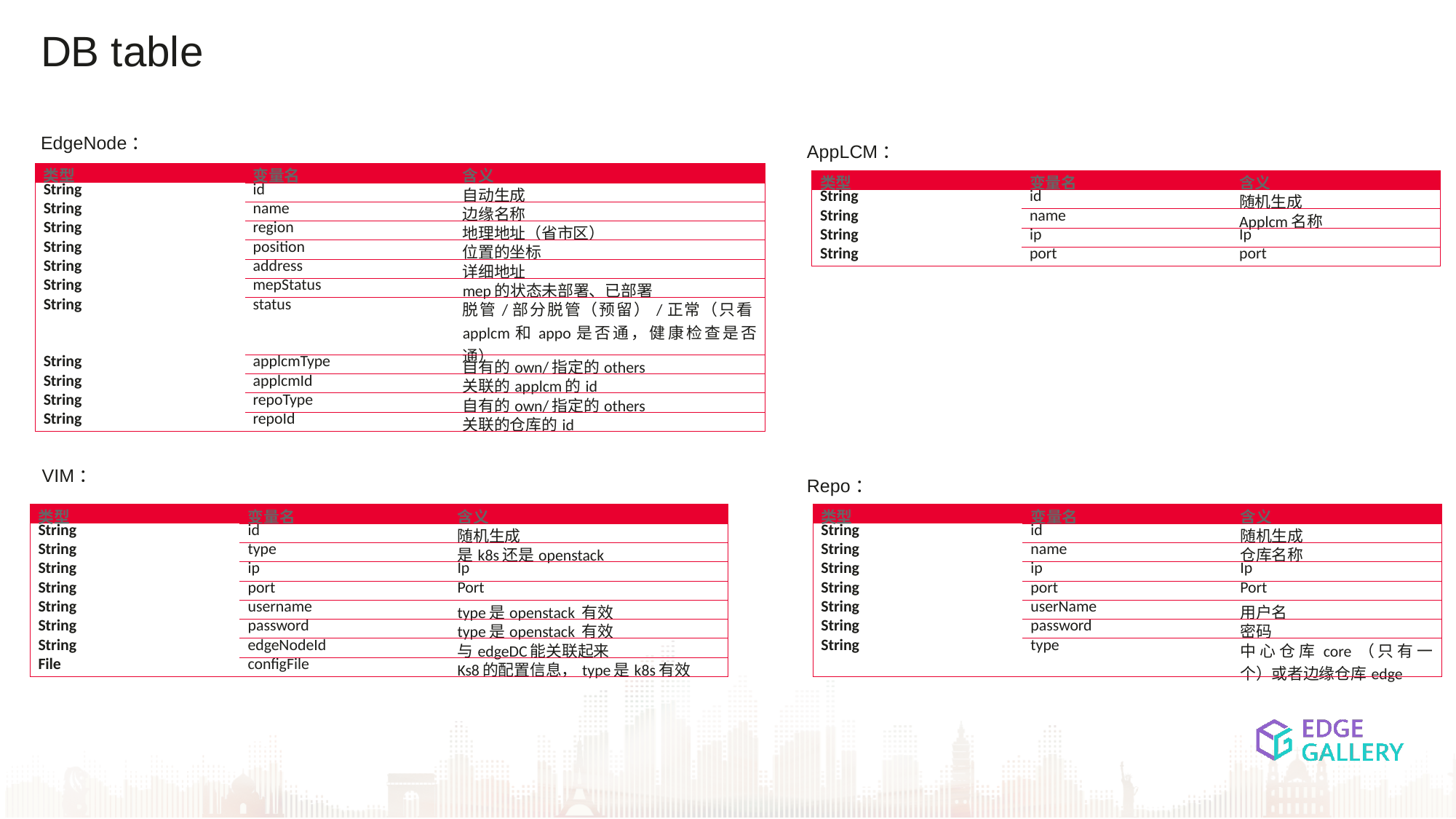

DB table
EdgeNode：

AppLCM：

| 类型 | 变量名 | 含义 |
| --- | --- | --- |
| String | id | 自动生成 |
| String | name | 边缘名称 |
| String | region | 地理地址（省市区） |
| String | position | 位置的坐标 |
| String | address | 详细地址 |
| String | mepStatus | mep的状态未部署、已部署 |
| String | status | 脱管/部分脱管（预留）/正常（只看applcm和appo是否通，健康检查是否通） |
| String | applcmType | 自有的own/指定的others |
| String | applcmId | 关联的applcm的id |
| String | repoType | 自有的own/指定的others |
| String | repoId | 关联的仓库的id |
| 类型 | 变量名 | 含义 |
| --- | --- | --- |
| String | id | 随机生成 |
| String | name | Applcm名称 |
| String | ip | Ip |
| String | port | port |
VIM：

Repo：

| 类型 | 变量名 | 含义 |
| --- | --- | --- |
| String | id | 随机生成 |
| String | type | 是k8s还是openstack |
| String | ip | Ip |
| String | port | Port |
| String | username | type是openstack 有效 |
| String | password | type是openstack 有效 |
| String | edgeNodeId | 与edgeDC能关联起来 |
| File | configFile | Ks8的配置信息，type是k8s有效 |
| 类型 | 变量名 | 含义 |
| --- | --- | --- |
| String | id | 随机生成 |
| String | name | 仓库名称 |
| String | ip | Ip |
| String | port | Port |
| String | userName | 用户名 |
| String | password | 密码 |
| String | type | 中心仓库core（只有一个）或者边缘仓库edge |